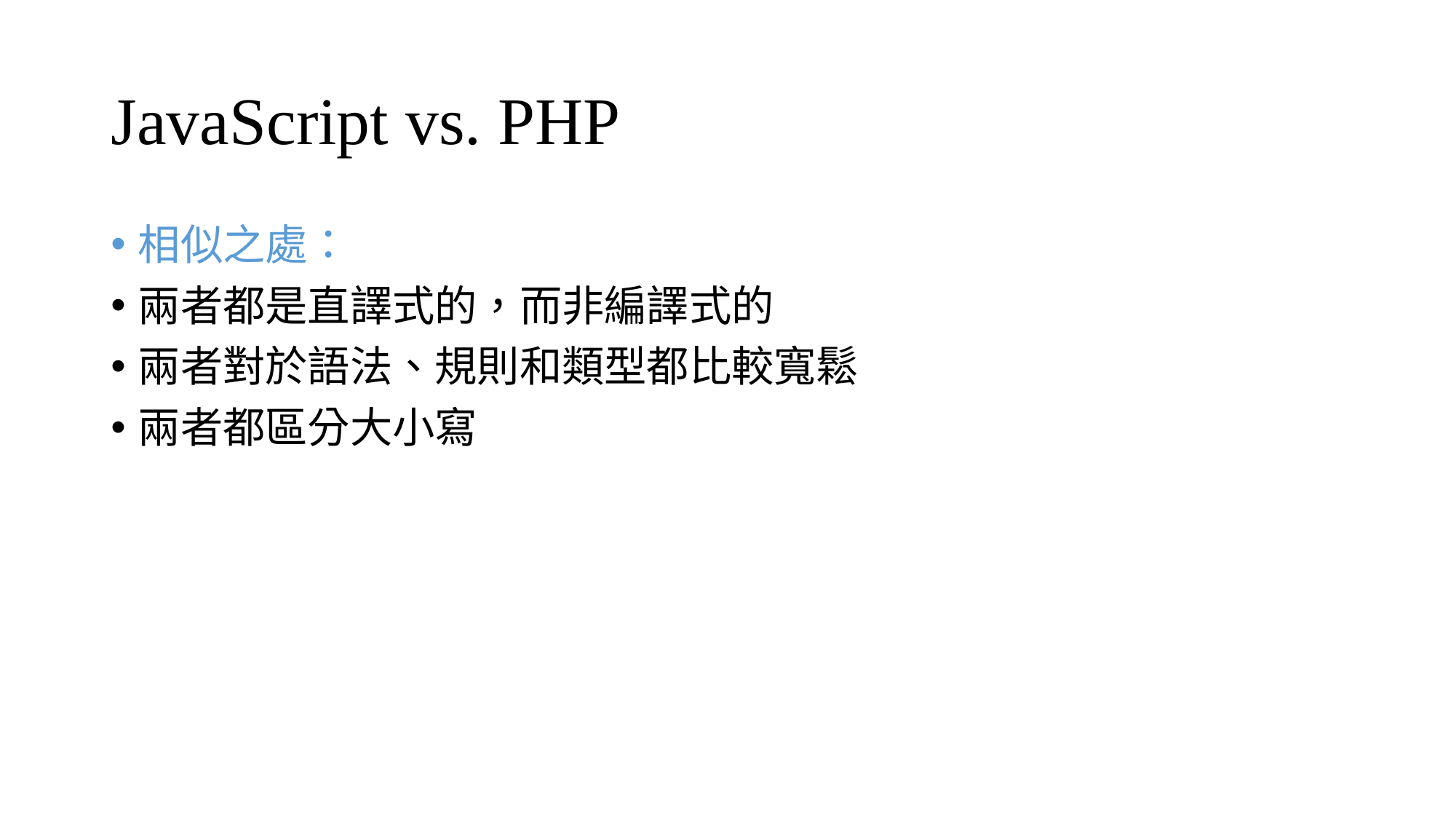

# JavaScript vs. PHP
相似之處：
兩者都是直譯式的，而非編譯式的
兩者對於語法、規則和類型都比較寬鬆
兩者都區分大小寫